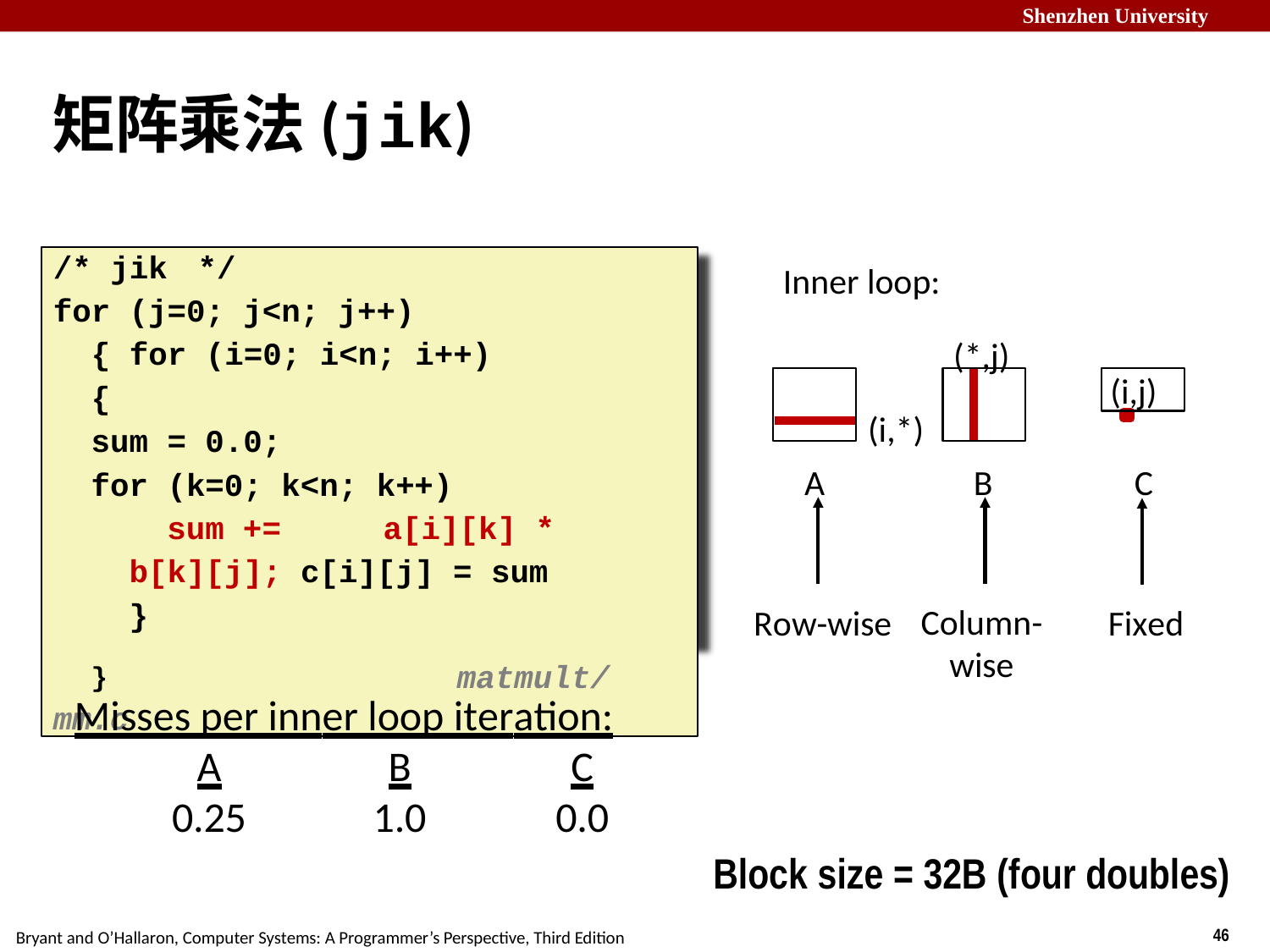

# 矩阵乘法(jik)

/* jik	*/
for (j=0; j<n; j++) { for (i=0; i<n; i++) {
sum = 0.0;
for (k=0; k<n; k++)
sum +=	a[i][k] * b[k][j]; c[i][j] = sum
}
}	matmult/mm.c

Inner loop:
(*,j)

(i,j)

(i,*)

A
B
C

Column- wise
Fixed
Row-wise
Misses per inner loop iteration:
A 0.25
B 1.0
C 0.0
Block size = 32B (four doubles)